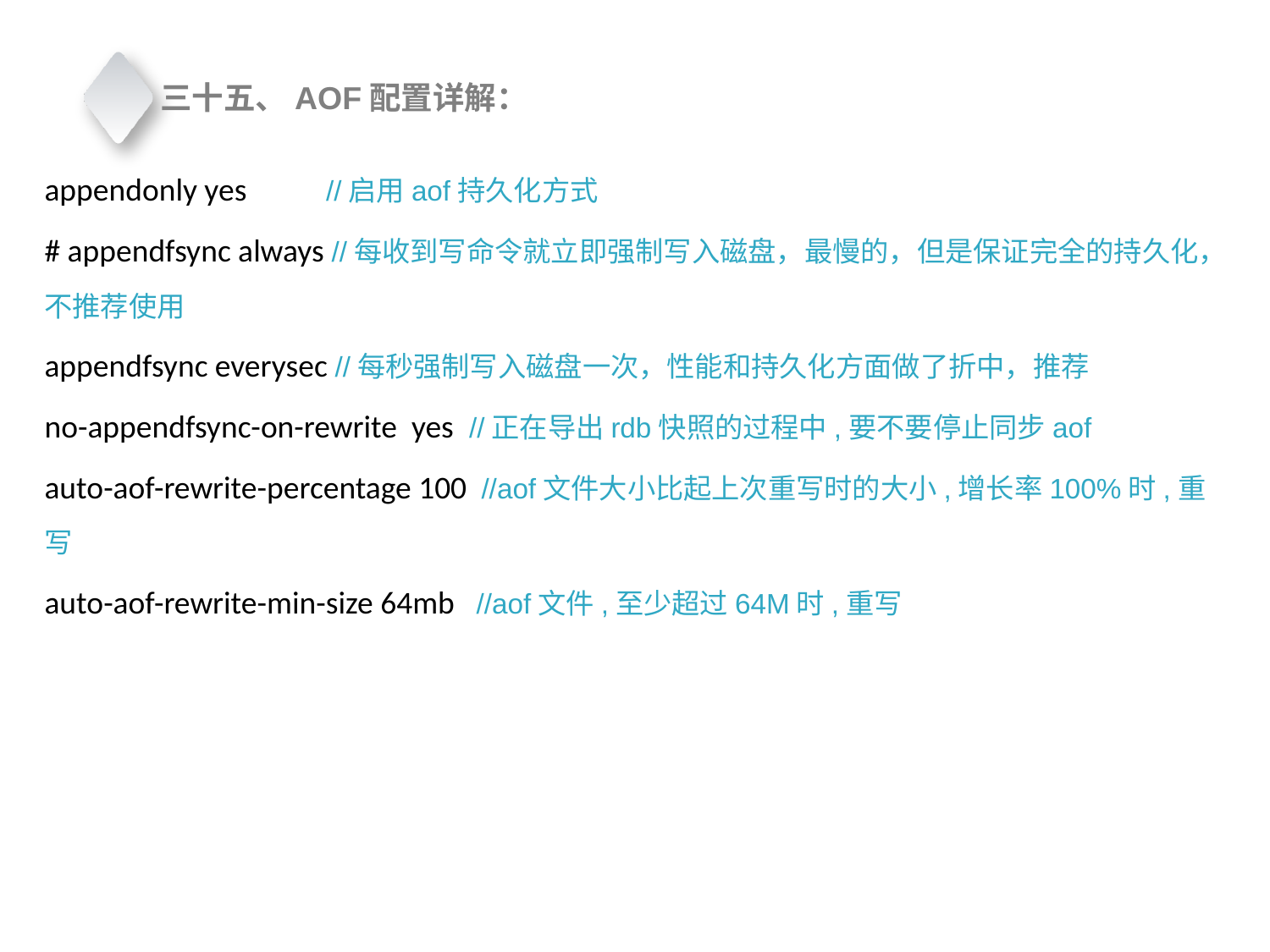

三十五、AOF配置详解：
appendonly yes           //启用aof持久化方式
# appendfsync always //每收到写命令就立即强制写入磁盘，最慢的，但是保证完全的持久化，不推荐使用
appendfsync everysec //每秒强制写入磁盘一次，性能和持久化方面做了折中，推荐
no-appendfsync-on-rewrite  yes  //正在导出rdb快照的过程中,要不要停止同步aof
auto-aof-rewrite-percentage 100  //aof文件大小比起上次重写时的大小,增长率100%时,重写
auto-aof-rewrite-min-size 64mb   //aof文件,至少超过64M时,重写